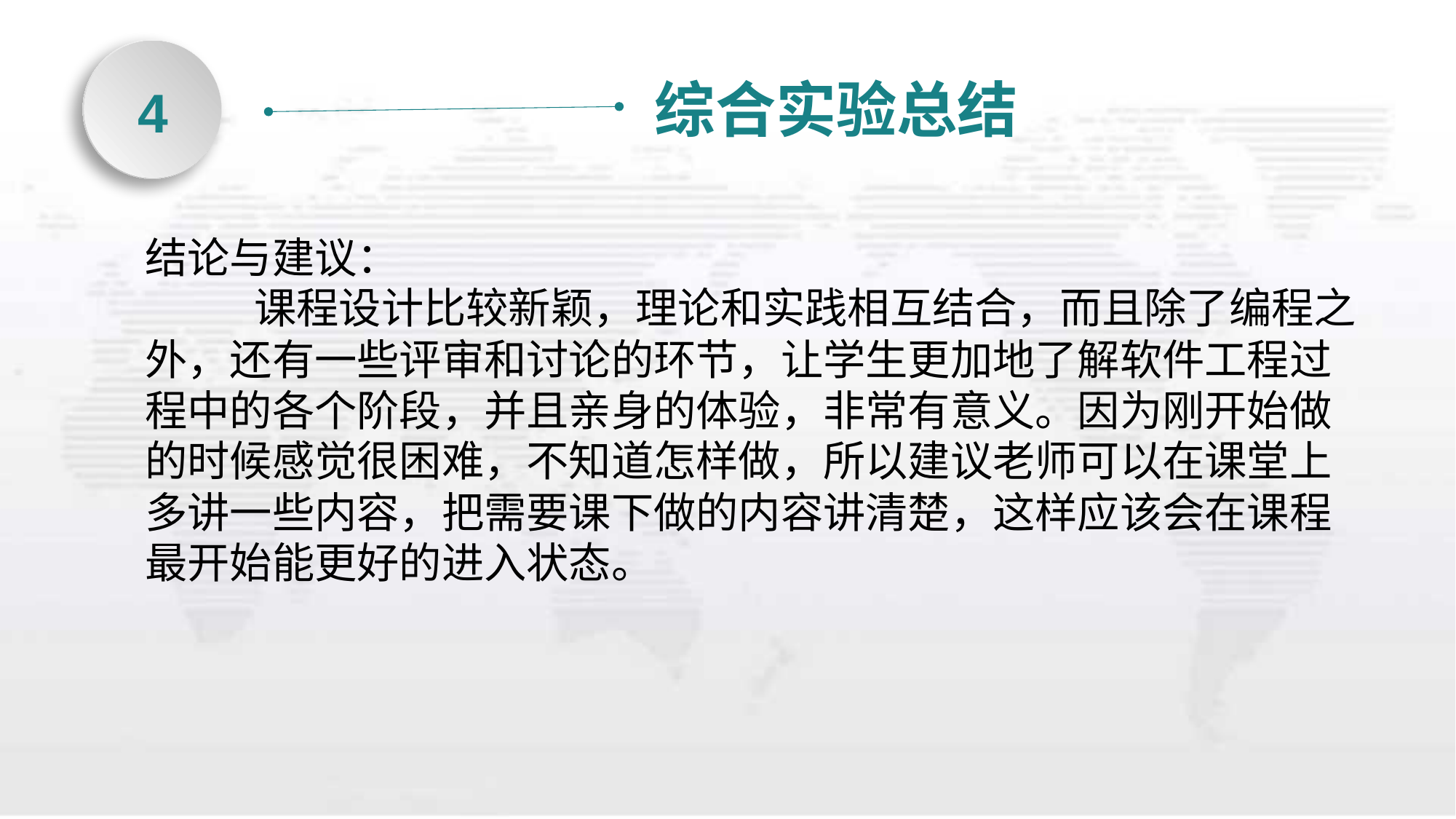

综合实验总结
4
结论与建议：
	课程设计比较新颖，理论和实践相互结合，而且除了编程之外，还有一些评审和讨论的环节，让学生更加地了解软件工程过程中的各个阶段，并且亲身的体验，非常有意义。因为刚开始做的时候感觉很困难，不知道怎样做，所以建议老师可以在课堂上多讲一些内容，把需要课下做的内容讲清楚，这样应该会在课程最开始能更好的进入状态。